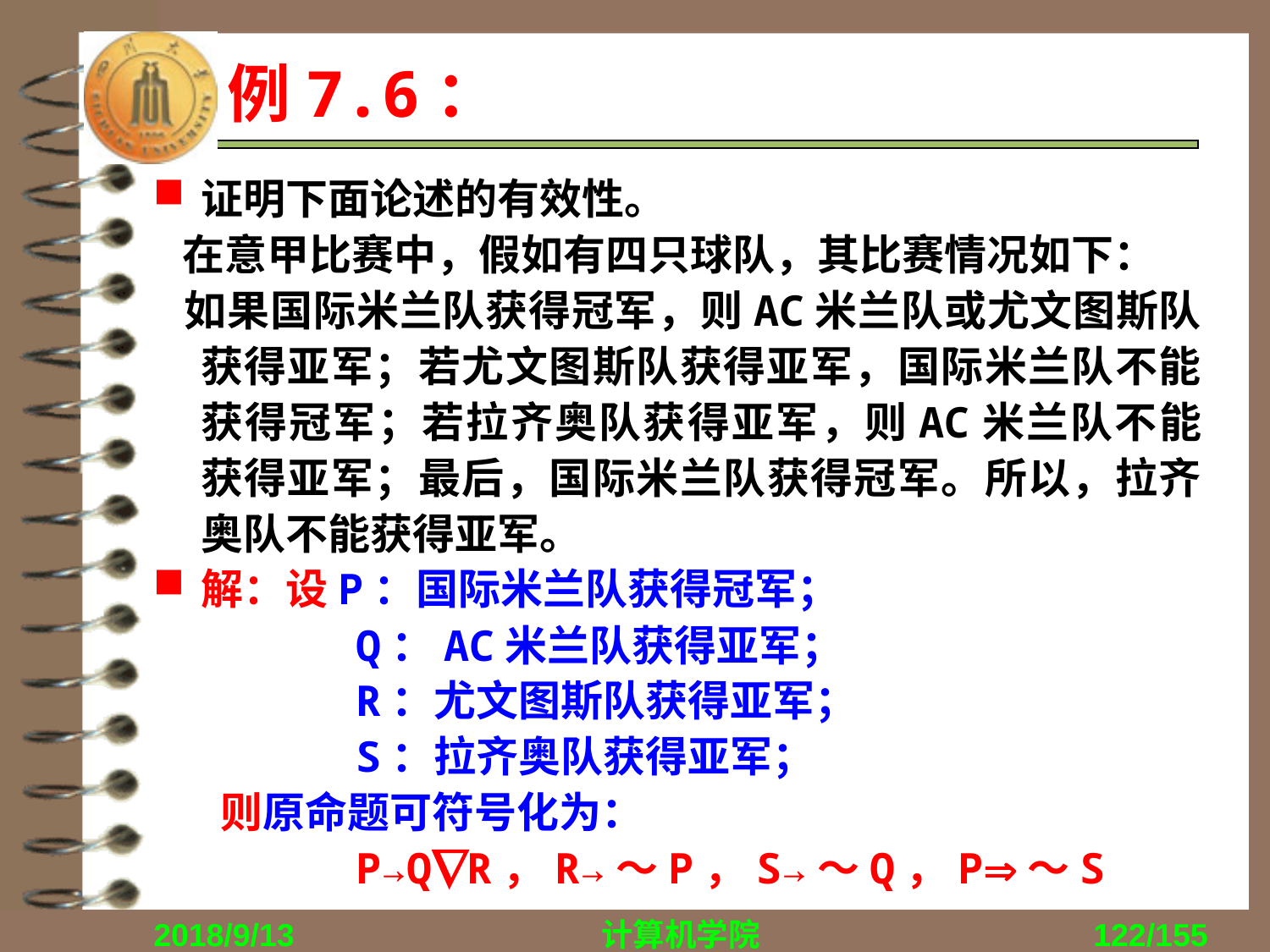

# 例7.6：
证明下面论述的有效性。
  在意甲比赛中，假如有四只球队，其比赛情况如下：
  如果国际米兰队获得冠军，则AC米兰队或尤文图斯队获得亚军；若尤文图斯队获得亚军，国际米兰队不能获得冠军；若拉齐奥队获得亚军，则AC米兰队不能获得亚军；最后，国际米兰队获得冠军。所以，拉齐奥队不能获得亚军。
解：设P：国际米兰队获得冠军；
        Q：AC米兰队获得亚军；
        R：尤文图斯队获得亚军；
        S：拉齐奥队获得亚军；
      则原命题可符号化为：
        P→Q∇R，R→～P，S→～Q，P⇒～S
2018/9/13
计算机学院
122/155